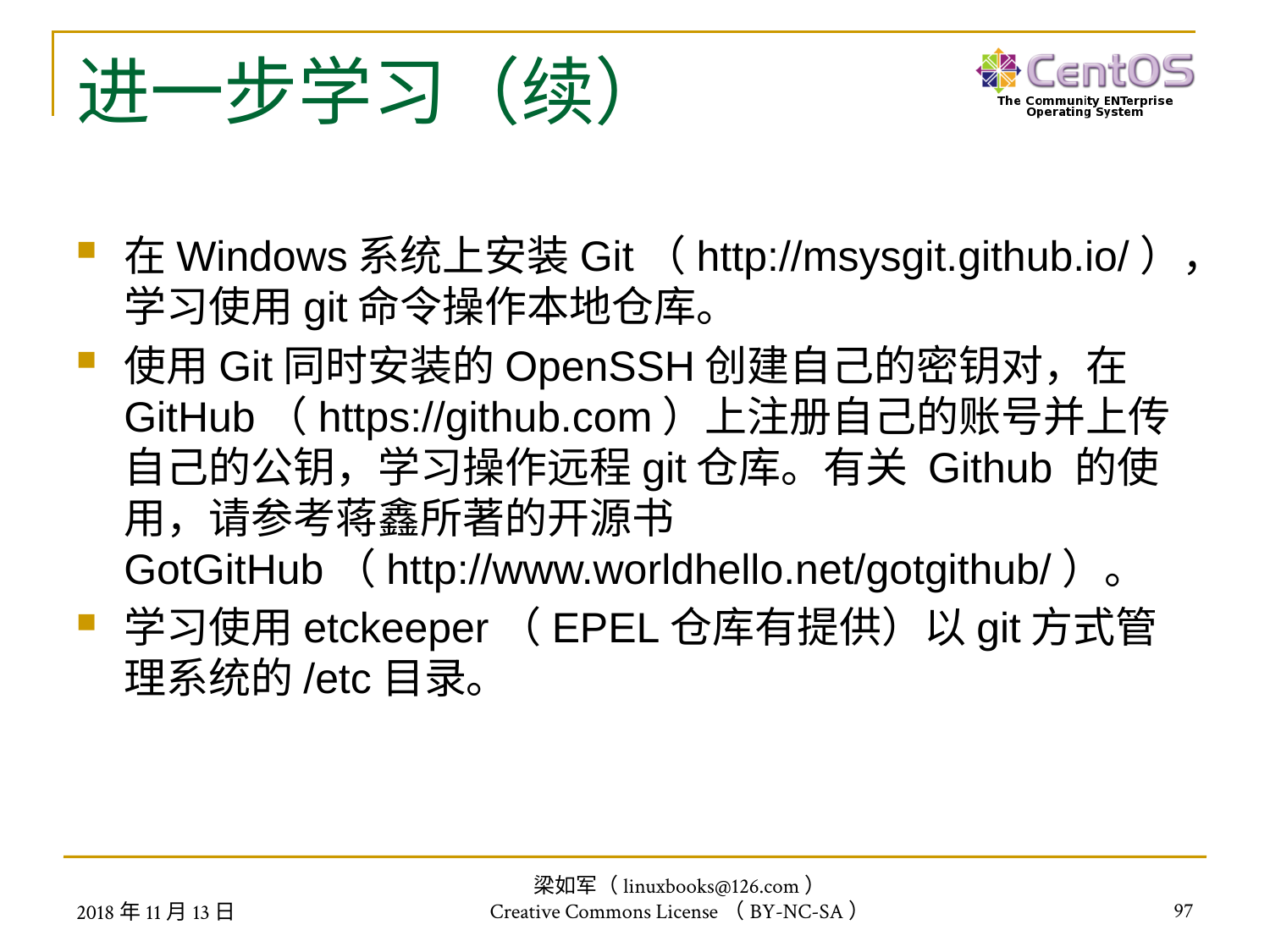

# 进一步学习（续）
在Windows系统上安装Git（http://msysgit.github.io/），学习使用git命令操作本地仓库。
使用Git同时安装的OpenSSH创建自己的密钥对，在GitHub（https://github.com）上注册自己的账号并上传自己的公钥，学习操作远程git仓库。有关 Github 的使用，请参考蒋鑫所著的开源书 GotGitHub（http://www.worldhello.net/gotgithub/）。
学习使用etckeeper（EPEL仓库有提供）以git方式管理系统的/etc目录。
梁如军（linuxbooks@126.com）
Creative Commons License（BY-NC-SA）
2018年11月13日
97